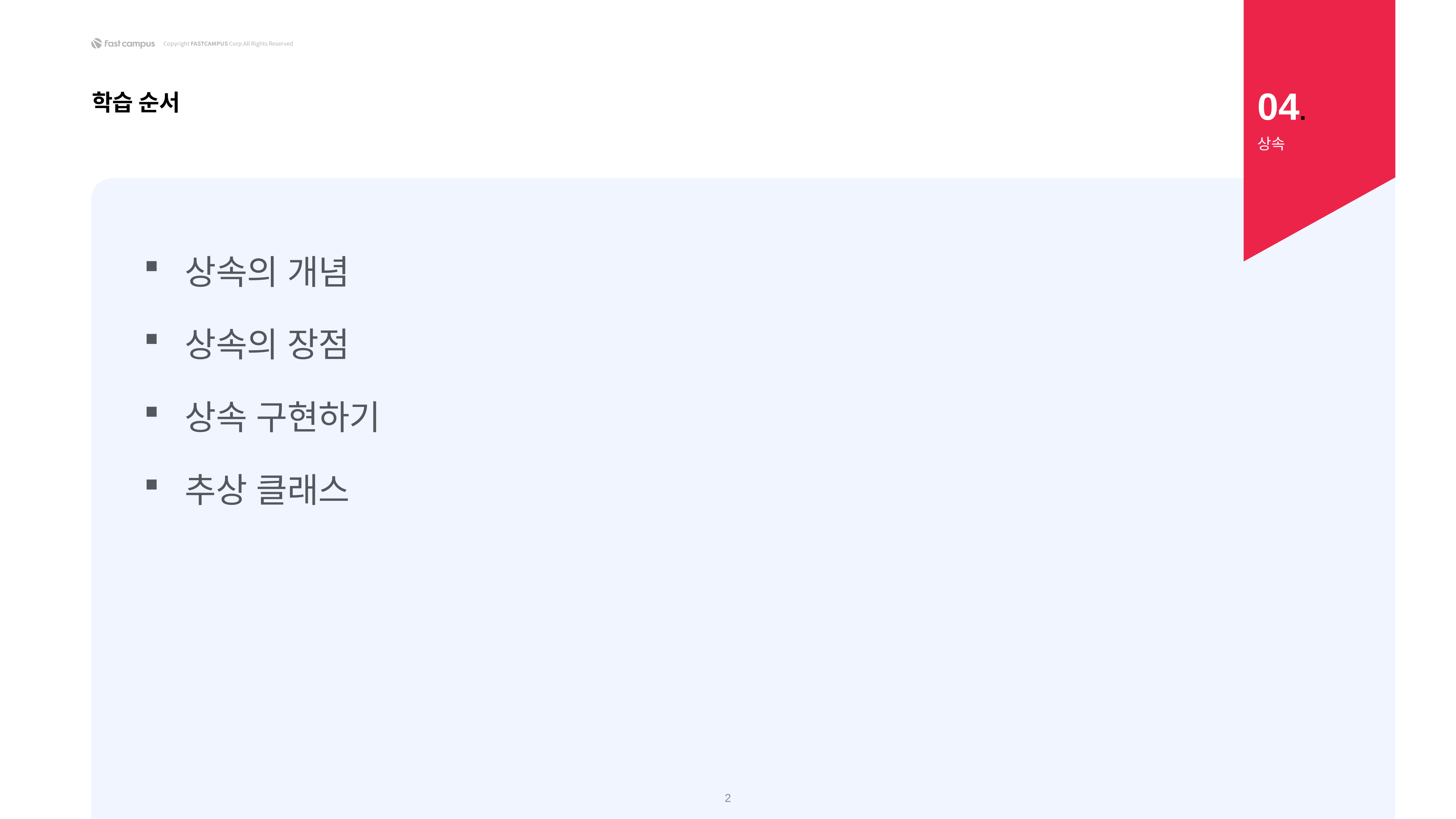

04.
학습 순서
상속
상속의 개념
상속의 장점
상속 구현하기
추상 클래스

2